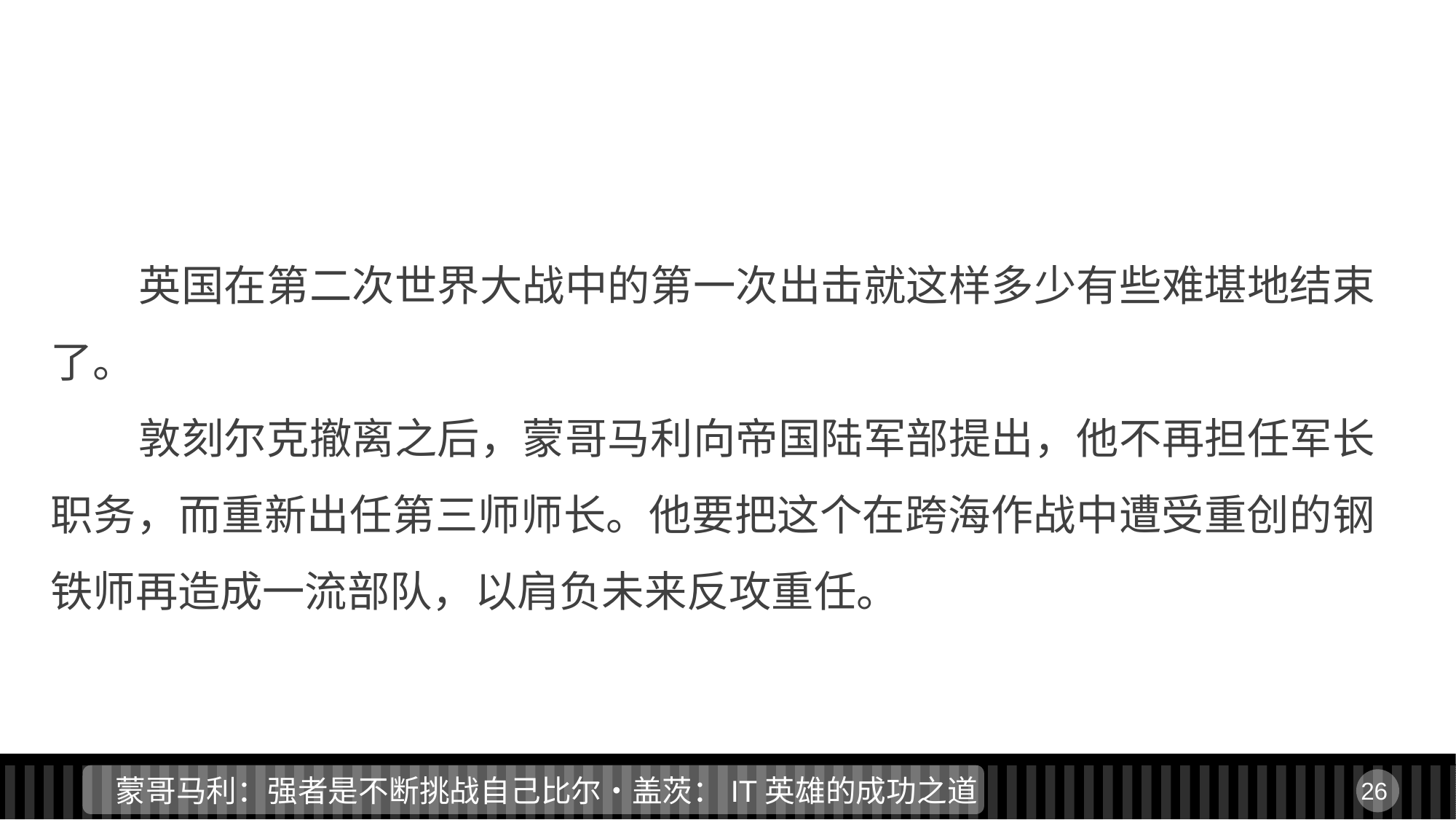

英国在第二次世界大战中的第一次出击就这样多少有些难堪地结束了。
        敦刻尔克撤离之后，蒙哥马利向帝国陆军部提出，他不再担任军长职务，而重新出任第三师师长。他要把这个在跨海作战中遭受重创的钢 铁师再造成一流部队，以肩负未来反攻重任。